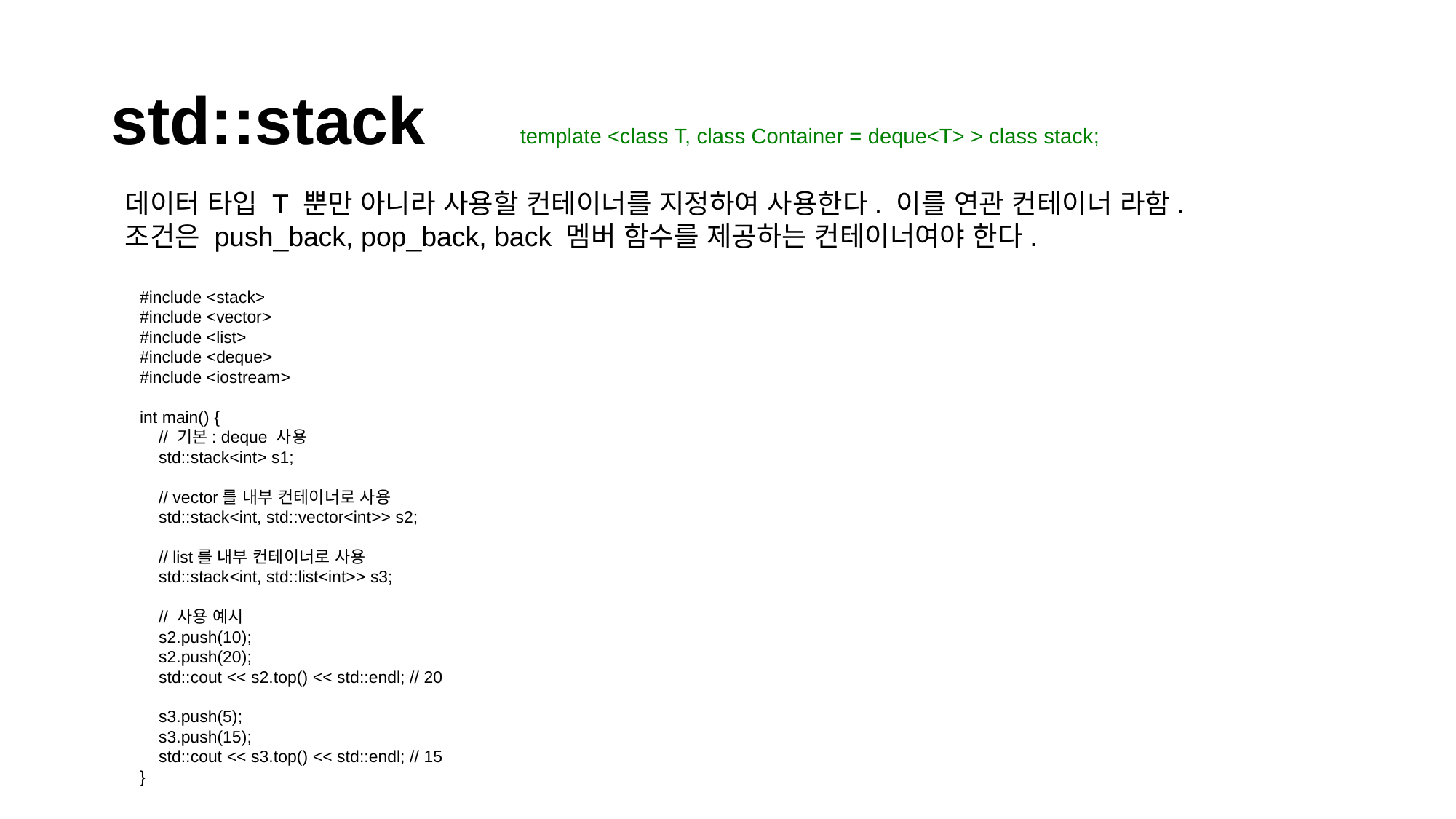

# std::stack
template <class T, class Container = deque<T> > class stack;
데이터 타입 T 뿐만 아니라 사용할 컨테이너를 지정하여 사용한다. 이를 연관 컨테이너 라함.
조건은 push_back, pop_back, back 멤버 함수를 제공하는 컨테이너여야 한다.
#include <stack>
#include <vector>
#include <list>
#include <deque>
#include <iostream>

int main() {
    // 기본: deque 사용
    std::stack<int> s1;

    // vector를 내부 컨테이너로 사용
    std::stack<int, std::vector<int>> s2;

    // list를 내부 컨테이너로 사용
    std::stack<int, std::list<int>> s3;

    // 사용 예시
    s2.push(10);
    s2.push(20);
    std::cout << s2.top() << std::endl; // 20

    s3.push(5);
    s3.push(15);
    std::cout << s3.top() << std::endl; // 15
}